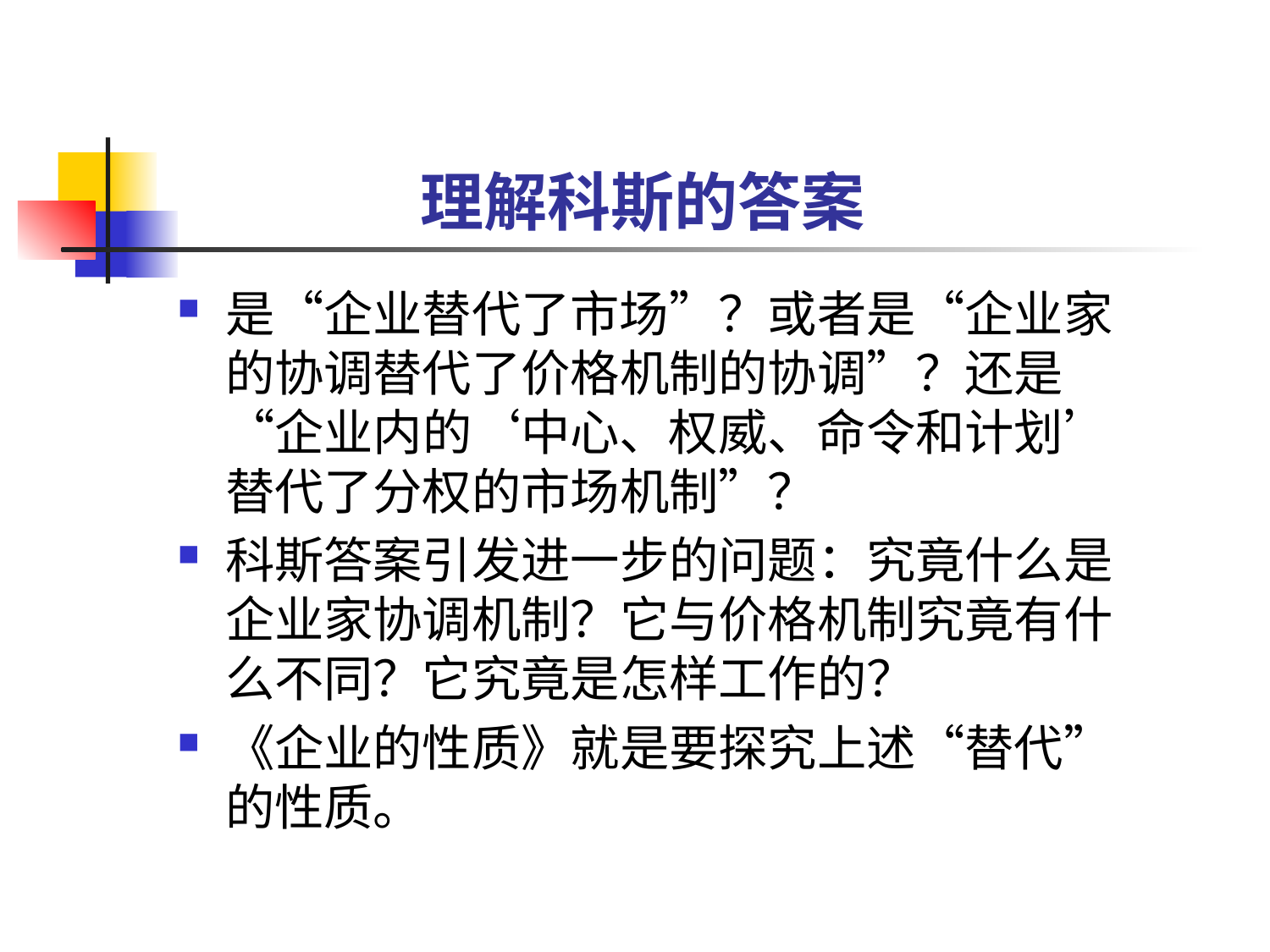

# 理解科斯的答案
是“企业替代了市场”？或者是“企业家的协调替代了价格机制的协调”？还是“企业内的‘中心、权威、命令和计划’替代了分权的市场机制”？
科斯答案引发进一步的问题：究竟什么是企业家协调机制？它与价格机制究竟有什么不同？它究竟是怎样工作的？
《企业的性质》就是要探究上述“替代”的性质。